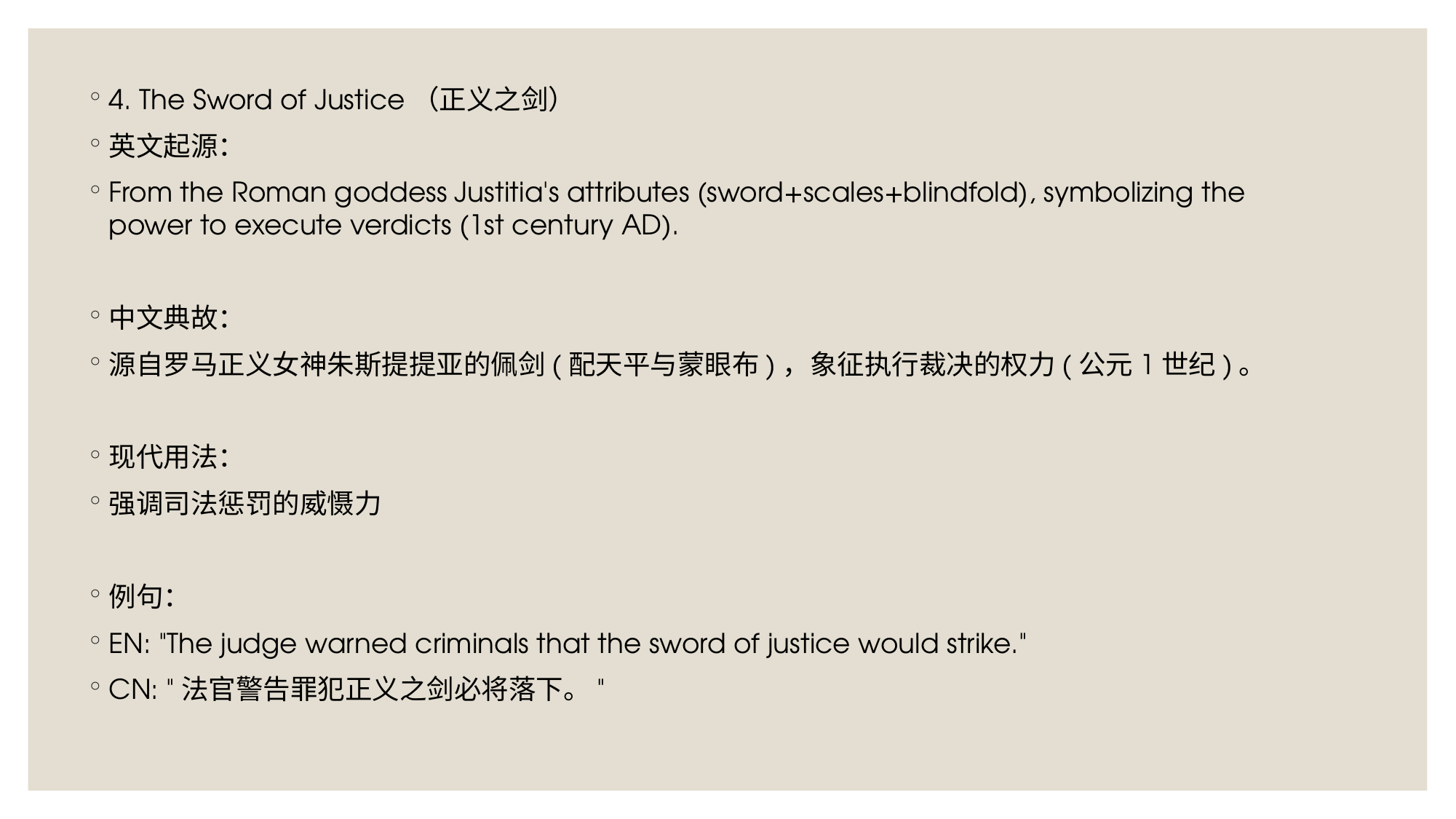

4. The Sword of Justice（正义之剑）
英文起源：
From the Roman goddess Justitia's attributes (sword+scales+blindfold), symbolizing the power to execute verdicts (1st century AD).

中文典故：
源自罗马正义女神朱斯提提亚的佩剑(配天平与蒙眼布)，象征执行裁决的权力(公元1世纪)。

现代用法：
强调司法惩罚的威慑力

例句：
EN: "The judge warned criminals that the sword of justice would strike."
CN: "法官警告罪犯正义之剑必将落下。"

#